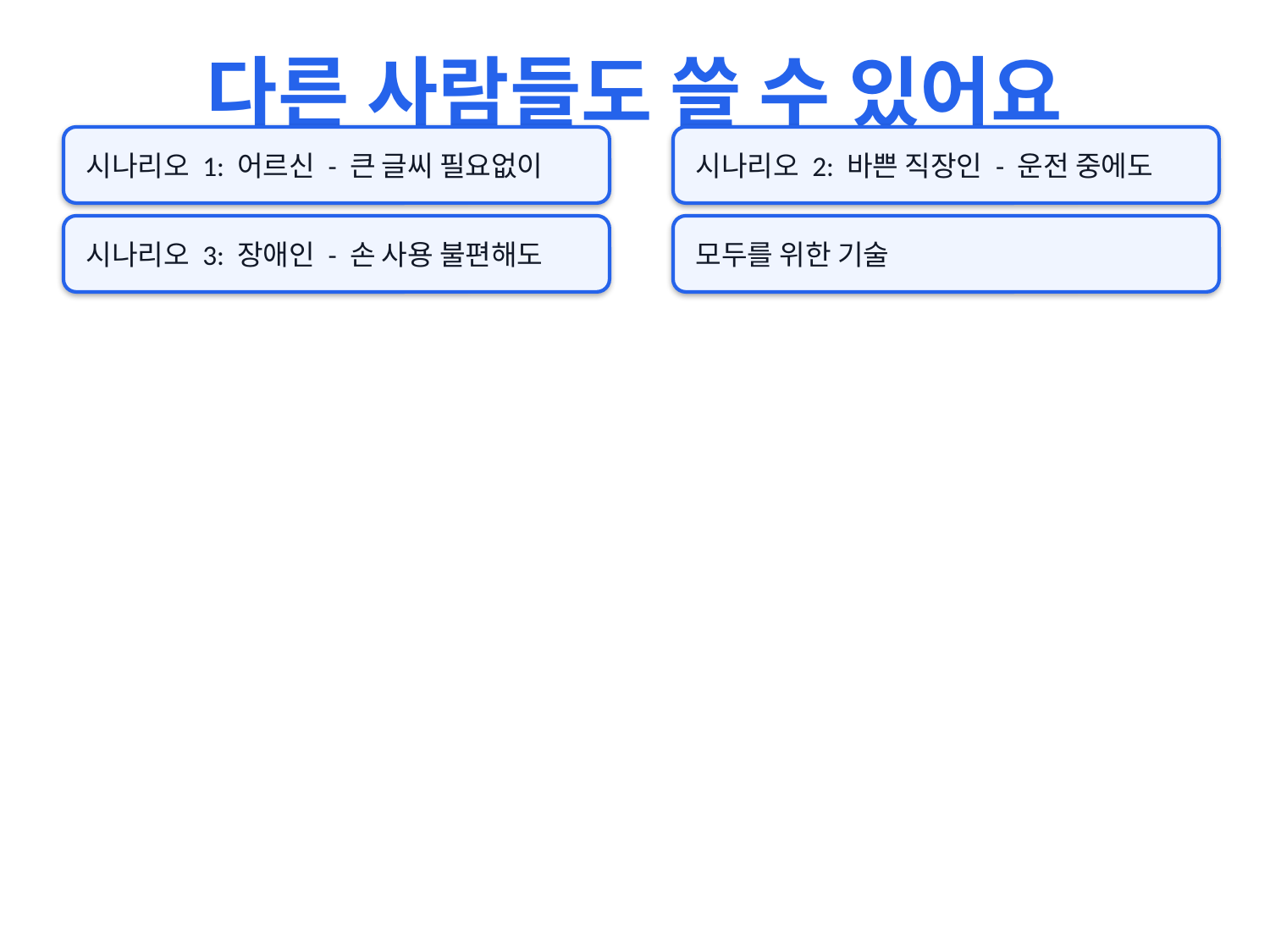

다른 사람들도 쓸 수 있어요
시나리오 1: 어르신 - 큰 글씨 필요없이
시나리오 2: 바쁜 직장인 - 운전 중에도
시나리오 3: 장애인 - 손 사용 불편해도
모두를 위한 기술